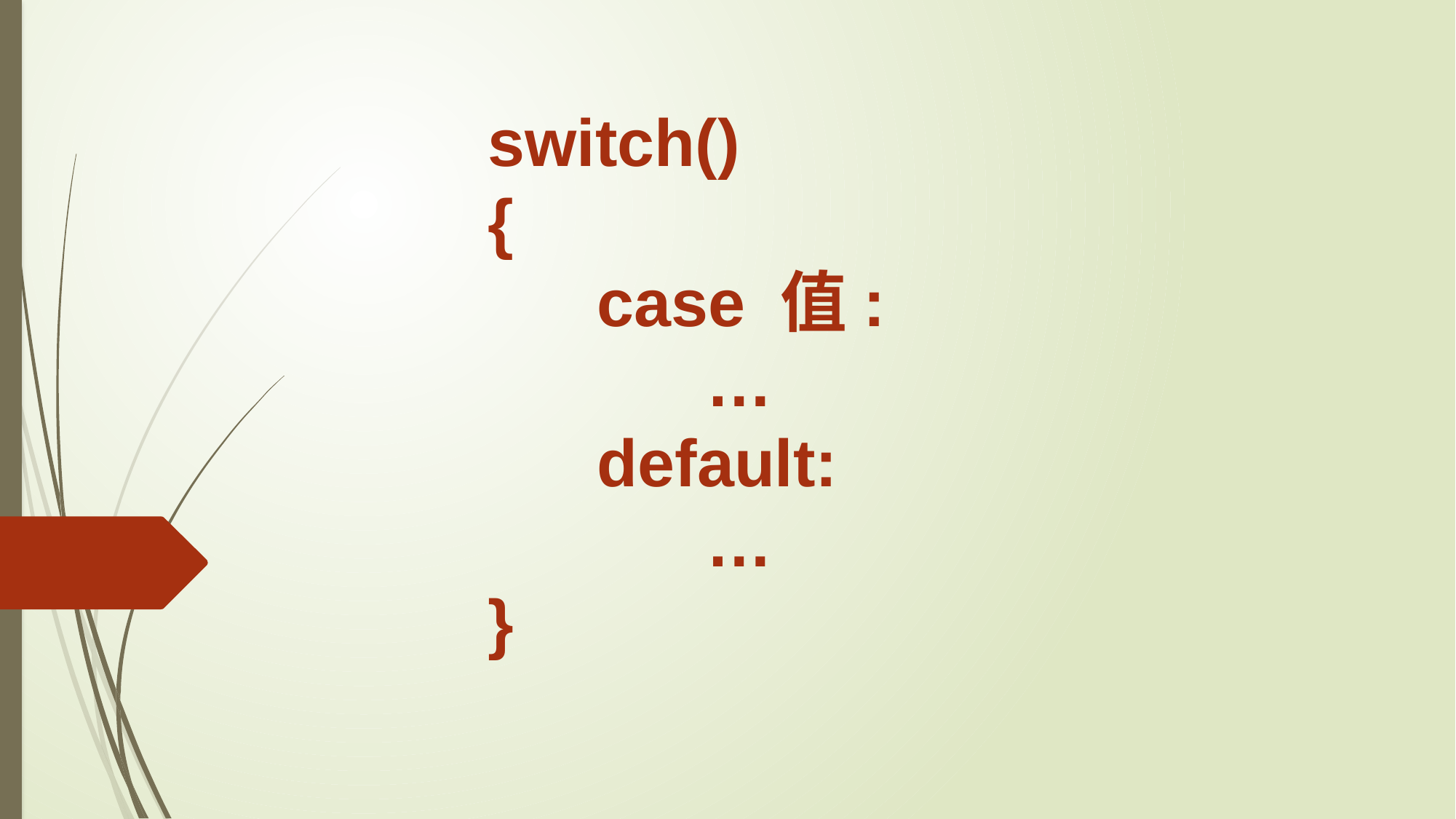

switch()
{
	case 值:
		…
	default:
		…
}